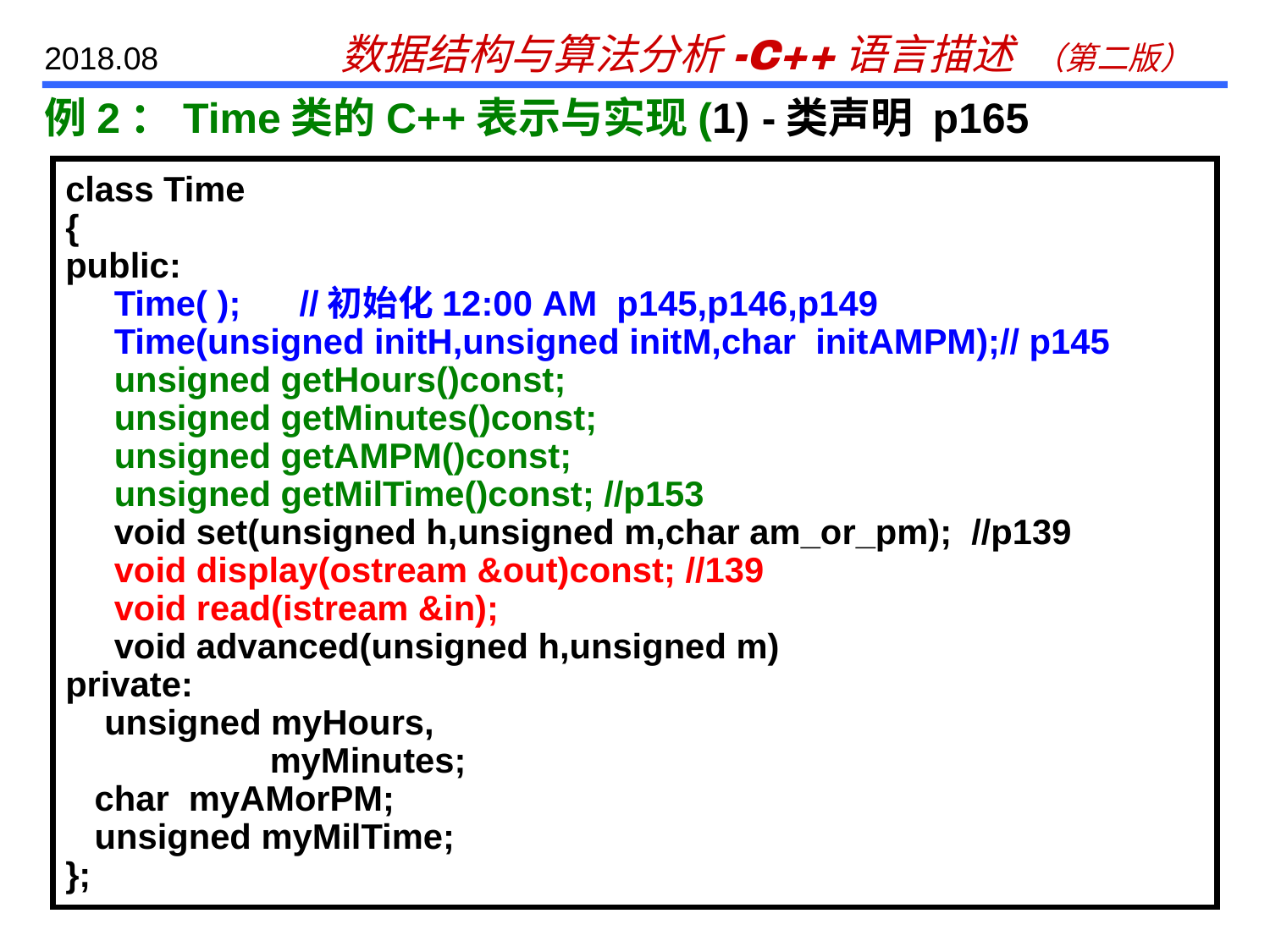

# 例2：Time类的C++表示与实现(1) -类声明 p165
class Time
{
public:
     Time( );      //初始化12:00 AM  p145,p146,p149
     Time(unsigned initH,unsigned initM,char  initAMPM);// p145
     unsigned getHours()const;
     unsigned getMinutes()const;
     unsigned getAMPM()const;
     unsigned getMilTime()const; //p153
     void set(unsigned h,unsigned m,char am_or_pm);  //p139
     void display(ostream &out)const; //139
     void read(istream &in);
     void advanced(unsigned h,unsigned m)
private:
    unsigned myHours,
                     myMinutes;
   char  myAMorPM;
   unsigned myMilTime;
};